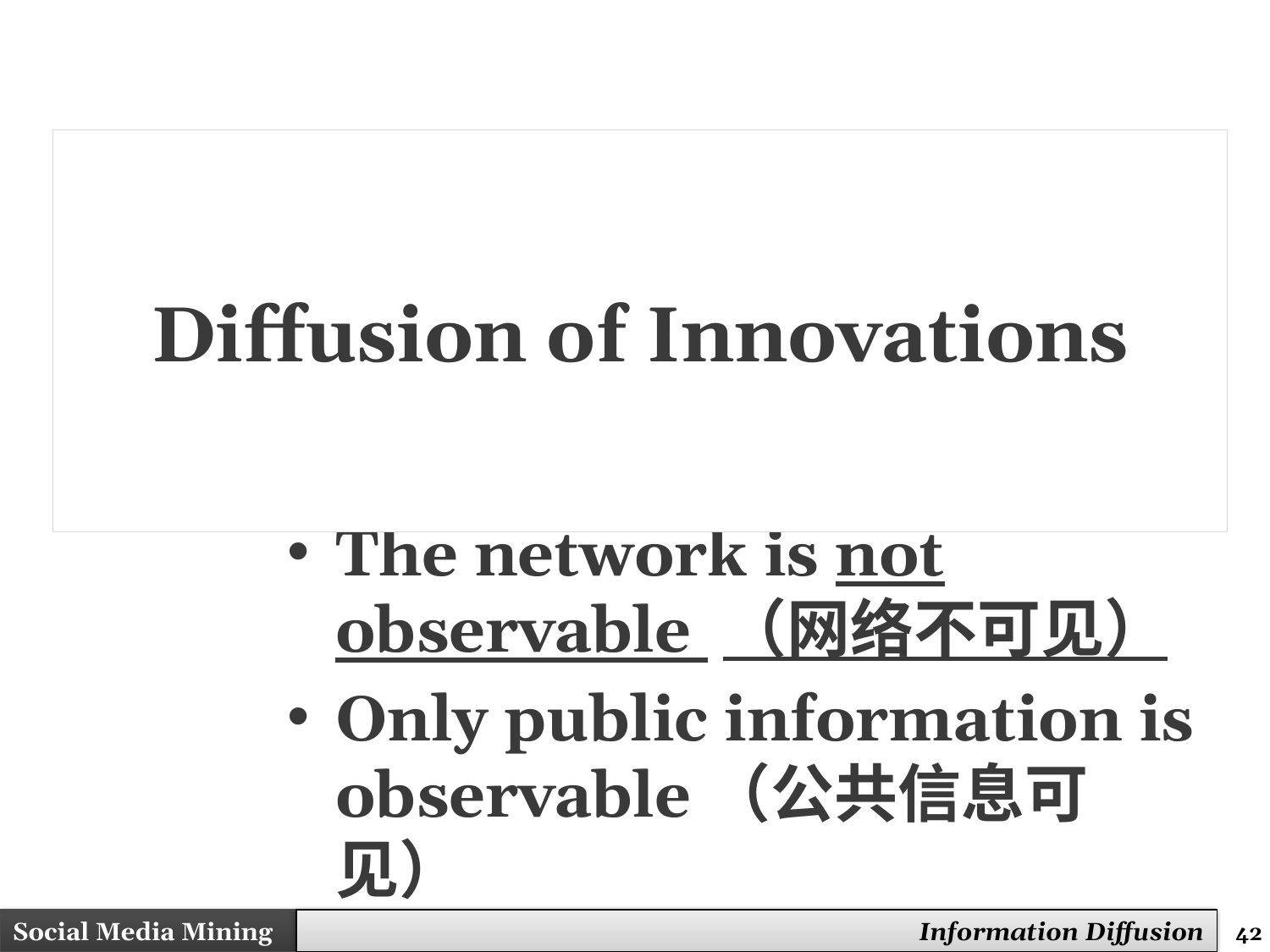

# Diffusion of Innovations
The network is not observable （网络不可见）
Only public information is observable（公共信息可见）